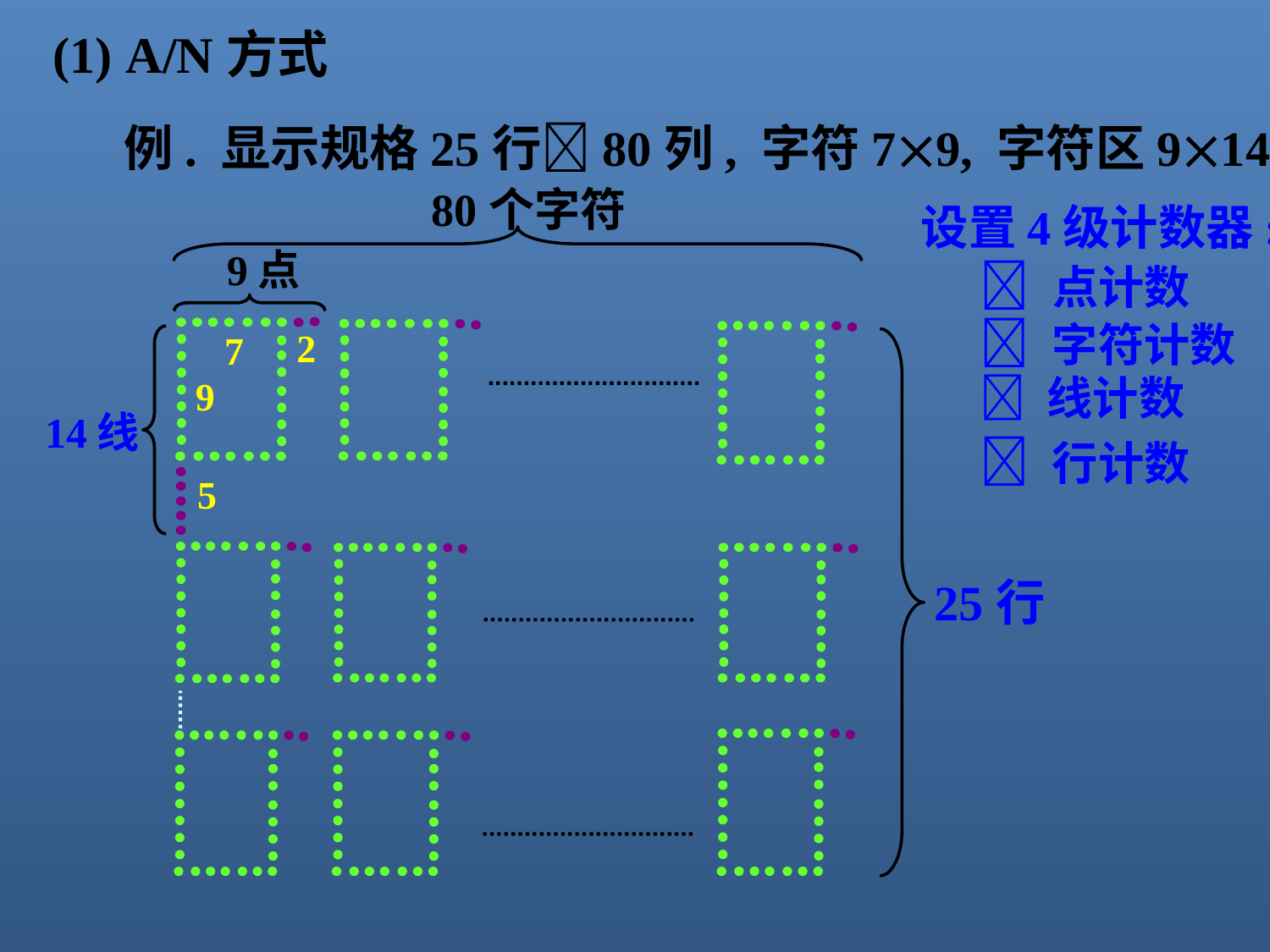

(1) A/N方式
例. 显示规格25行×80列, 字符7×9, 字符区9×14
80个字符
设置4级计数器:

9点
• 点计数
• 字符计数
2

7

• 线计数
9

14线
• 行计数
5

25行